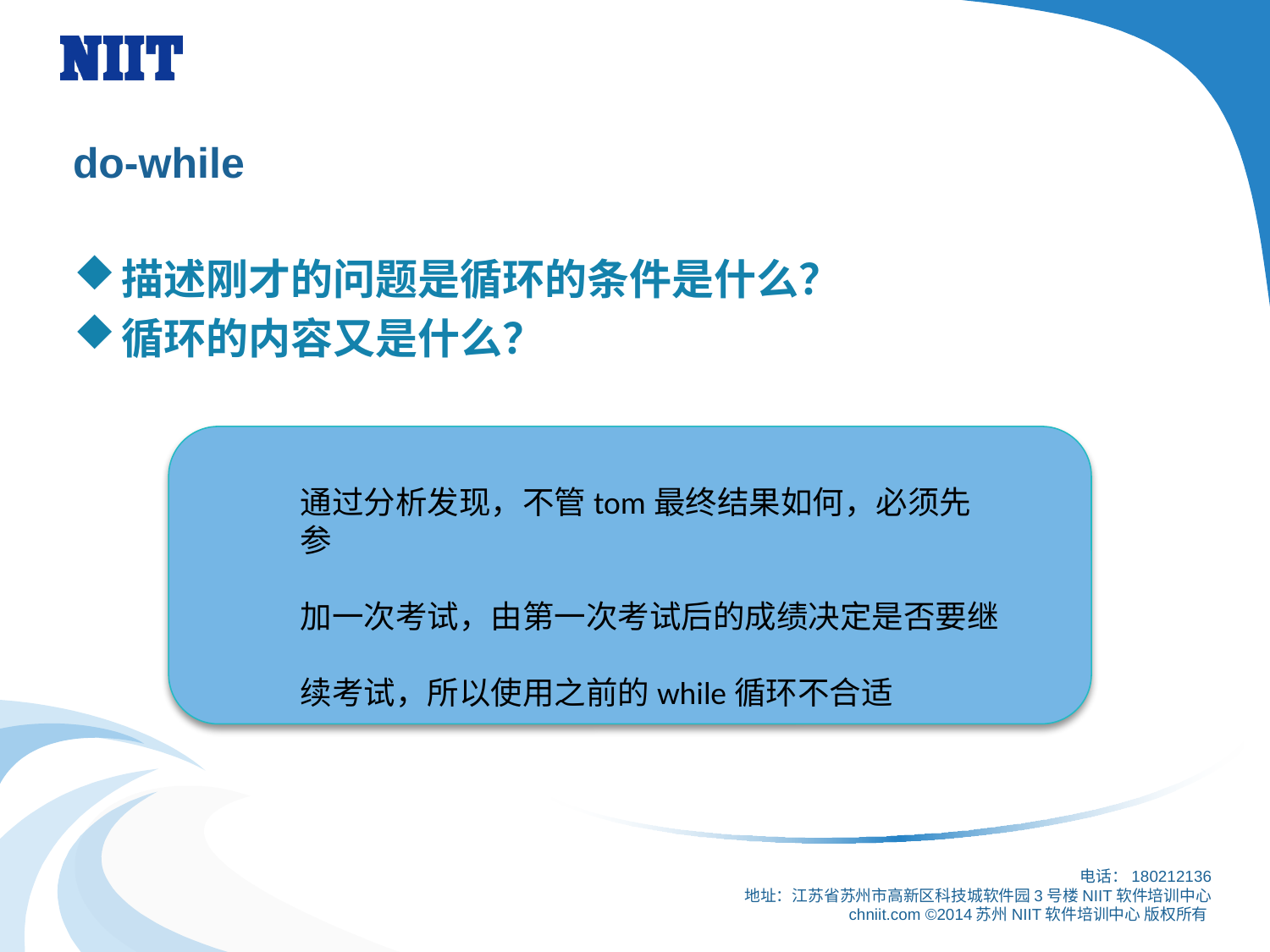

# do-while
描述刚才的问题是循环的条件是什么？
循环的内容又是什么？

通过分析发现，不管tom最终结果如何，必须先参

加一次考试，由第一次考试后的成绩决定是否要继

续考试，所以使用之前的while循环不合适